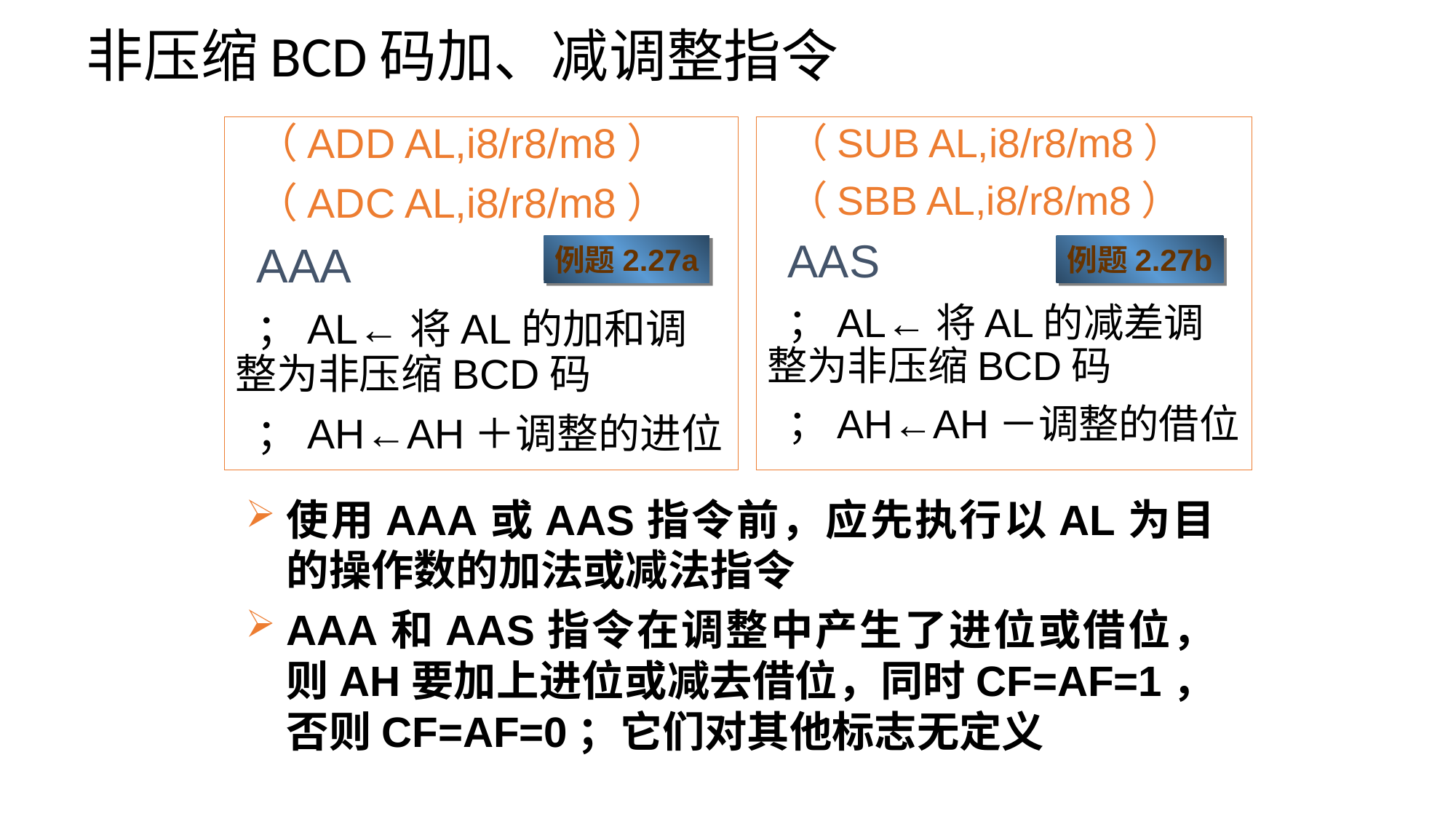

# 非压缩BCD码加、减调整指令
（ADD AL,i8/r8/m8）
（ADC AL,i8/r8/m8）
AAA
；AL←将AL的加和调整为非压缩BCD码
；AH←AH＋调整的进位
（SUB AL,i8/r8/m8）
（SBB AL,i8/r8/m8）
AAS
；AL←将AL的减差调整为非压缩BCD码
；AH←AH－调整的借位
例题2.27a
例题2.27b
使用AAA或AAS指令前，应先执行以AL为目的操作数的加法或减法指令
AAA和AAS指令在调整中产生了进位或借位，则AH要加上进位或减去借位，同时CF=AF=1，否则CF=AF=0；它们对其他标志无定义